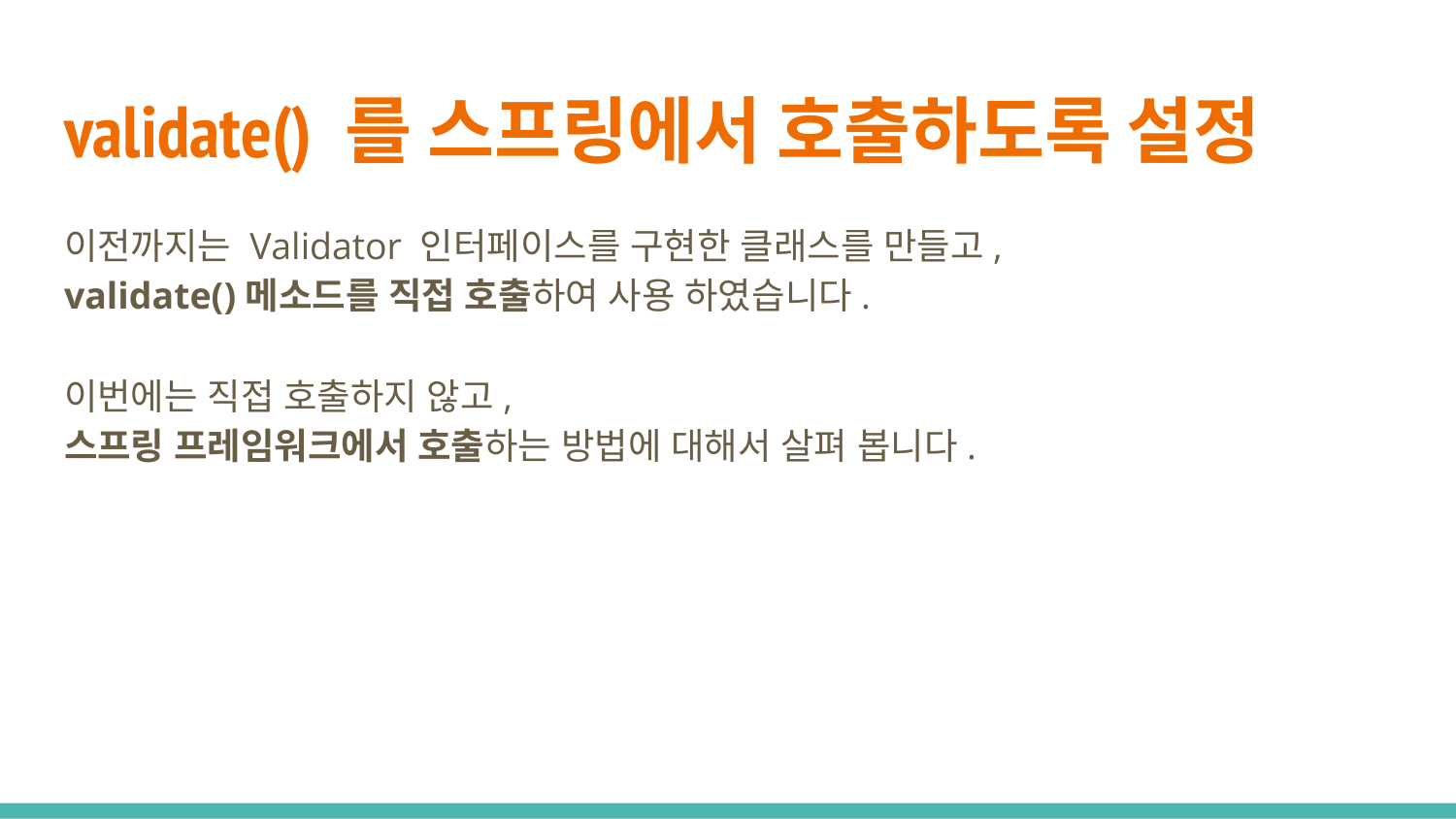

# validate() 를 스프링에서 호출하도록 설정
이전까지는 Validator 인터페이스를 구현한 클래스를 만들고,
validate()메소드를 직접 호출하여 사용 하였습니다.
이번에는 직접 호출하지 않고,
스프링 프레임워크에서 호출하는 방법에 대해서 살펴 봅니다.